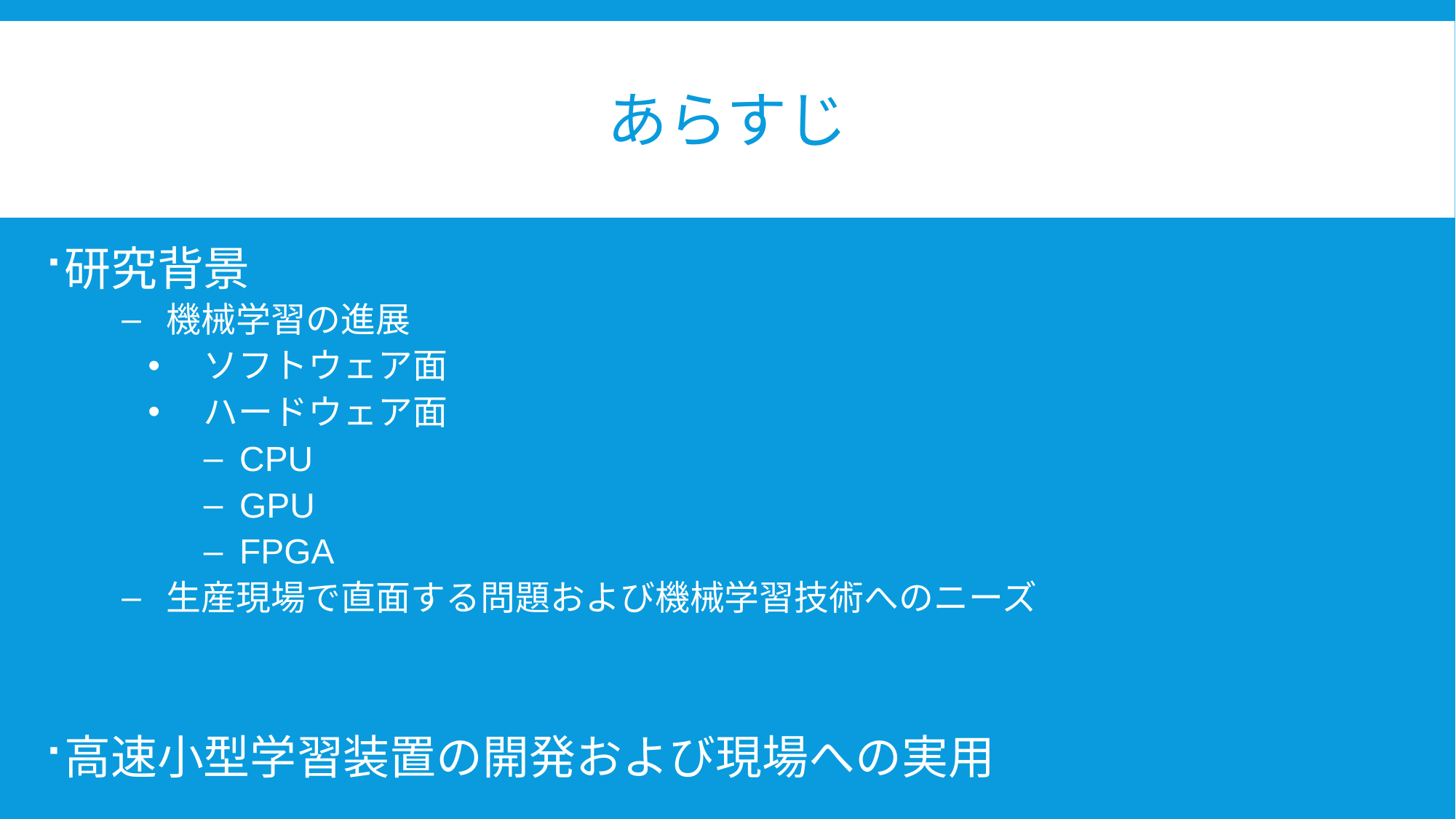

# あらすじ
研究背景
  機械学習の進展
　ソフトウェア面
　ハードウェア面
 CPU
 GPU
 FPGA
  生産現場で直面する問題および機械学習技術へのニーズ

高速小型学習装置の開発および現場への実用